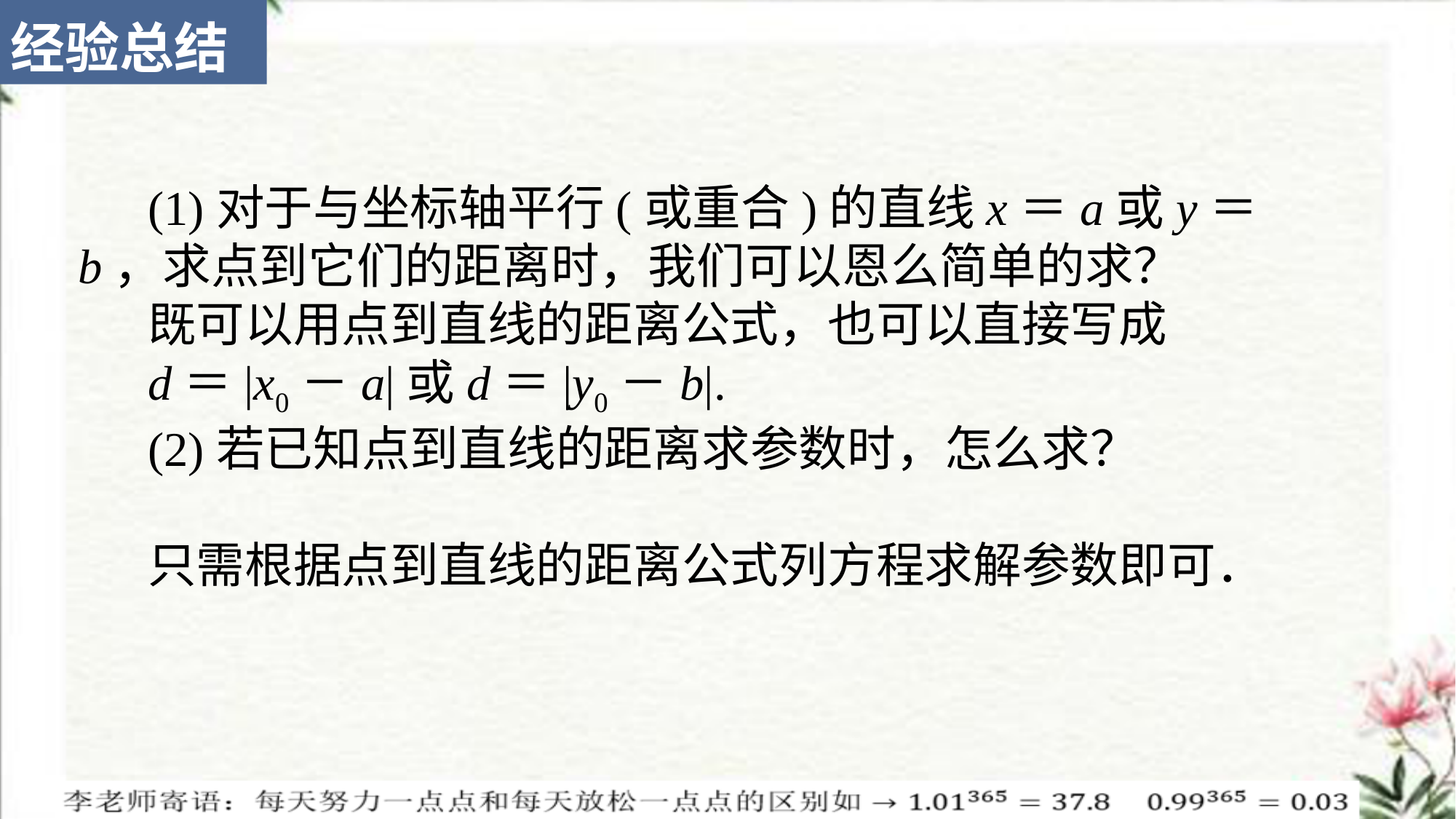

经验总结
(1)对于与坐标轴平行(或重合)的直线x＝a或y＝b，求点到它们的距离时，我们可以恩么简单的求？
既可以用点到直线的距离公式，也可以直接写成
d＝|x0－a|或d＝|y0－b|.
(2)若已知点到直线的距离求参数时，怎么求？

只需根据点到直线的距离公式列方程求解参数即可．